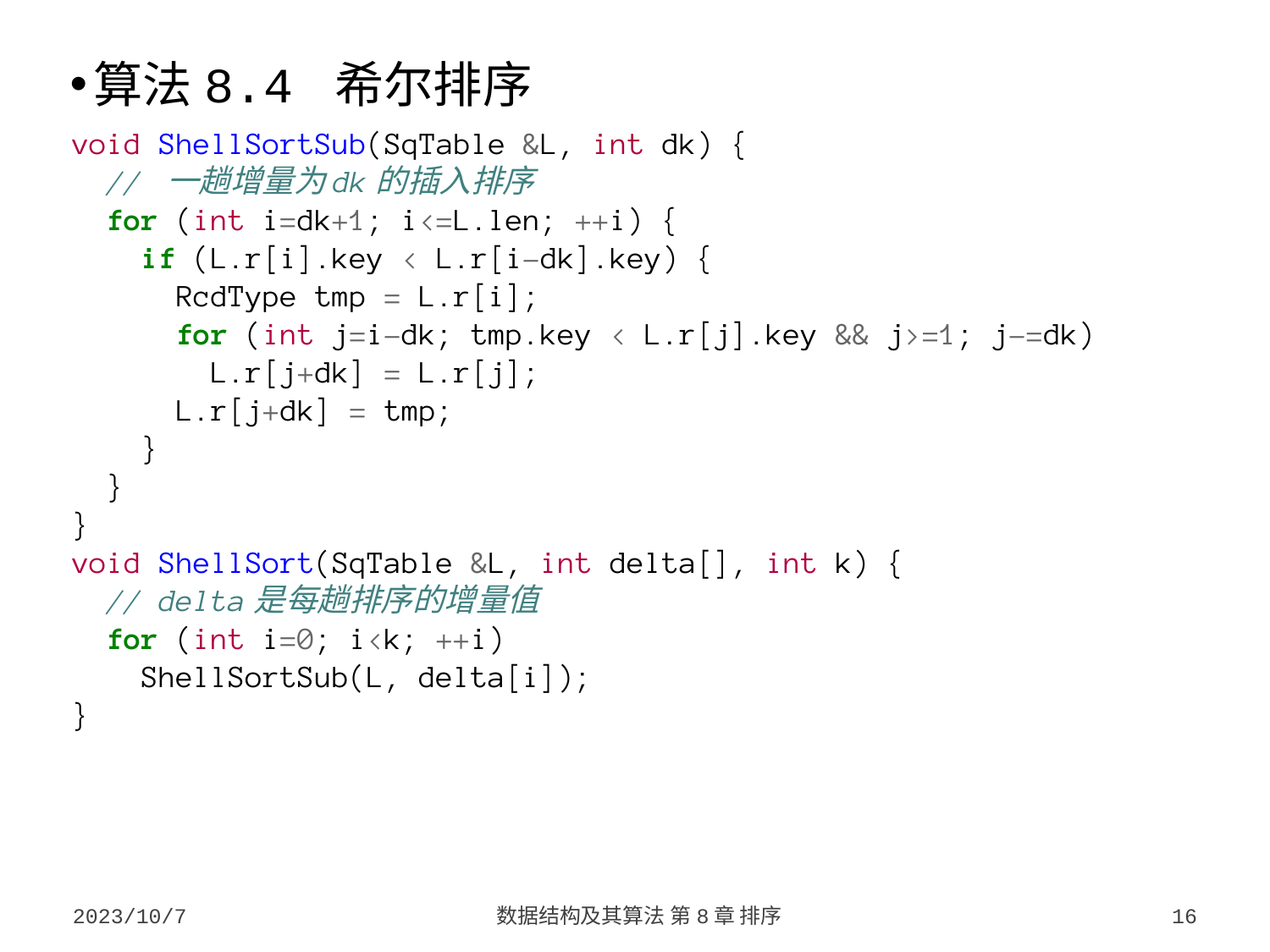

算法8.4 希尔排序
void ShellSortSub(SqTable &L, int dk) {
  // 一趟增量为dk的插入排序
  for (int i=dk+1; i<=L.len; ++i) {
    if (L.r[i].key < L.r[i-dk].key) {
      RcdType tmp = L.r[i];
      for (int j=i-dk; tmp.key < L.r[j].key && j>=1; j-=dk)
        L.r[j+dk] = L.r[j];
      L.r[j+dk] = tmp;
    }
  }
}
void ShellSort(SqTable &L, int delta[], int k) {
  // delta是每趟排序的增量值
  for (int i=0; i<k; ++i)
    ShellSortSub(L, delta[i]);
}
2023/10/7
数据结构及其算法 第8章 排序
16